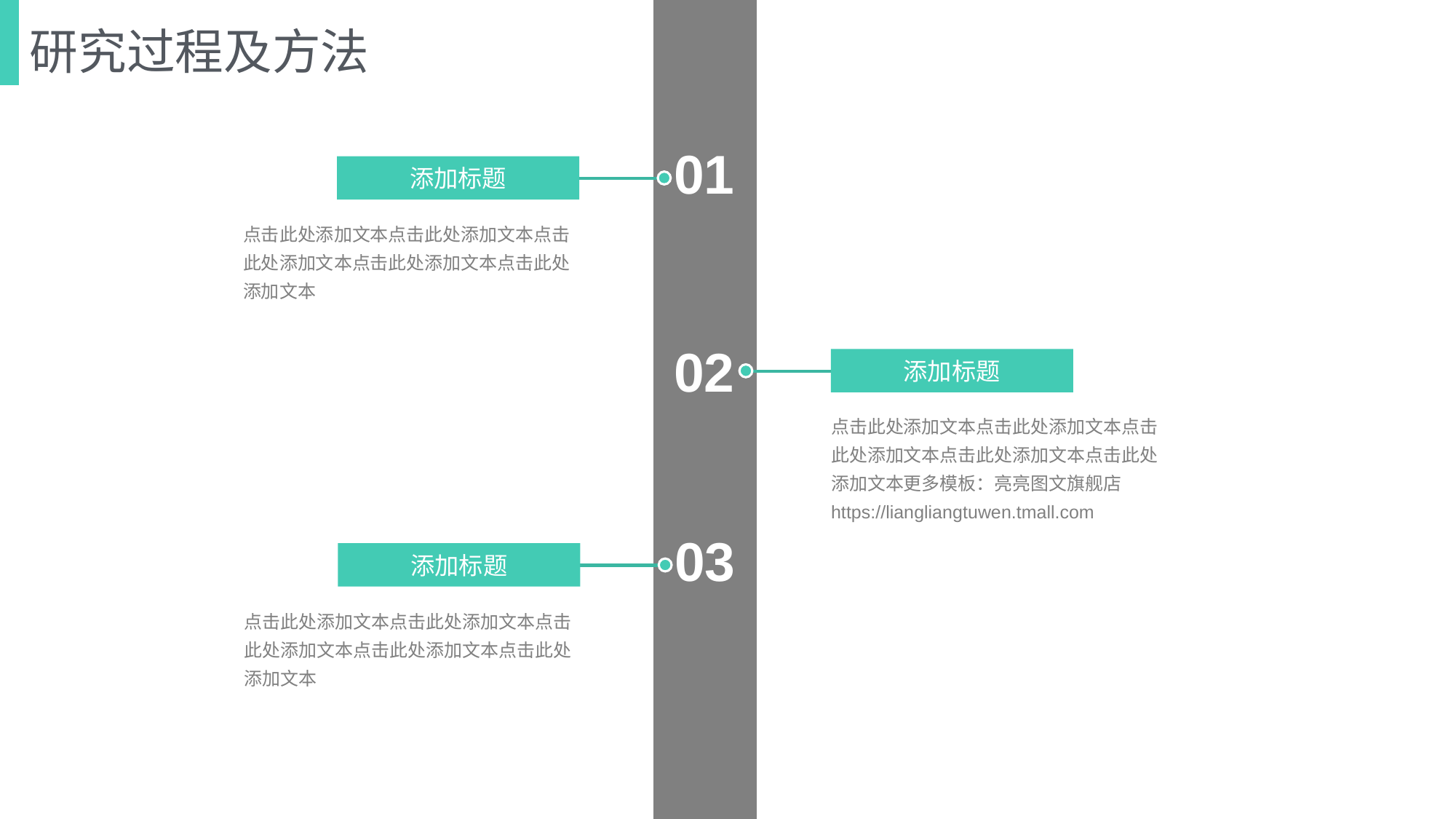

01
添加标题

点击此处添加文本点击此处添加文本点击此处添加文本点击此处添加文本点击此处添加文本
02
添加标题

点击此处添加文本点击此处添加文本点击此处添加文本点击此处添加文本点击此处添加文本更多模板：亮亮图文旗舰店https://liangliangtuwen.tmall.com
03
添加标题

点击此处添加文本点击此处添加文本点击此处添加文本点击此处添加文本点击此处添加文本

研究过程及方法